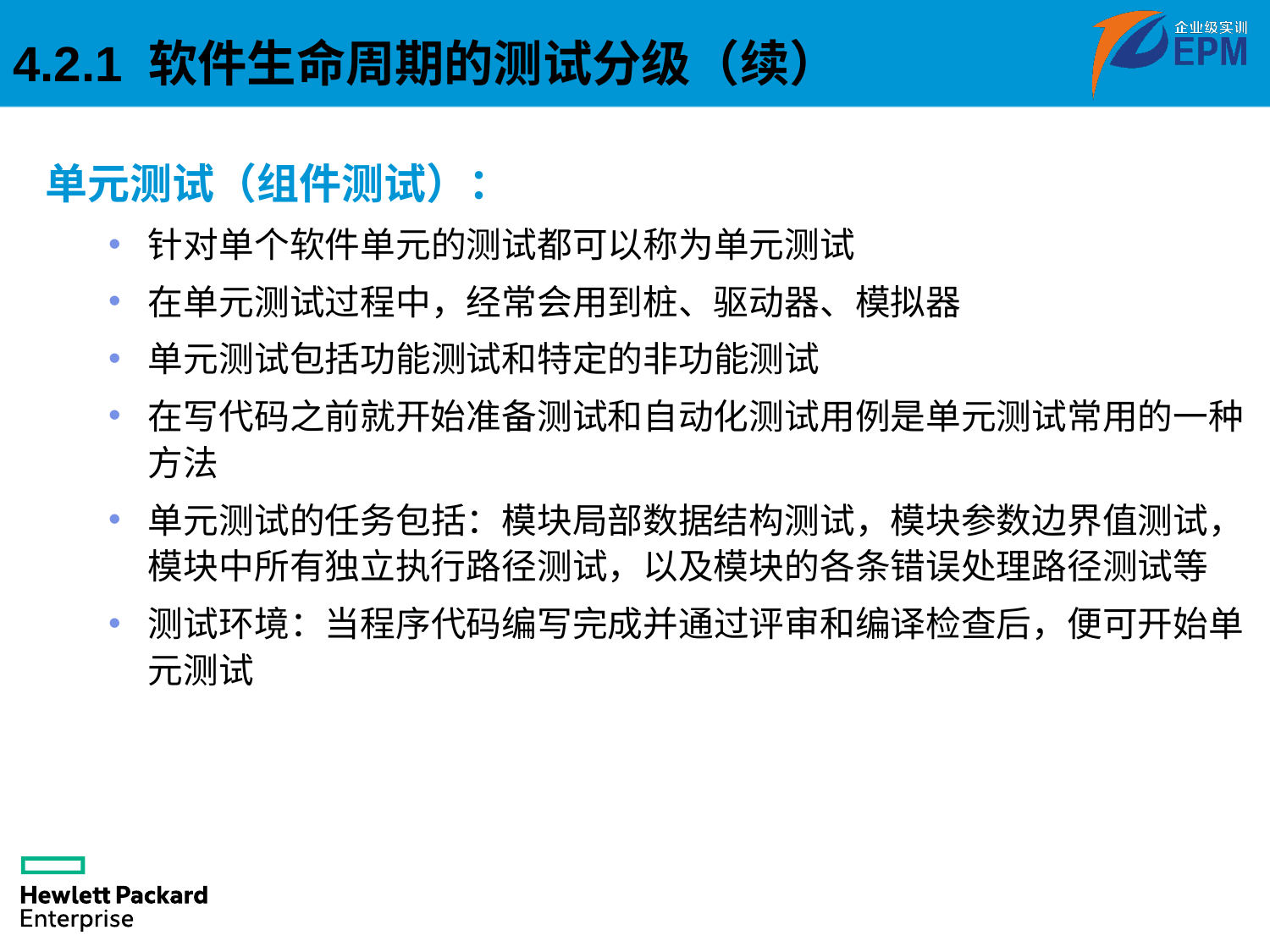

4.2.1 软件生命周期的测试分级（续）
单元测试（组件测试）：
针对单个软件单元的测试都可以称为单元测试
在单元测试过程中，经常会用到桩、驱动器、模拟器
单元测试包括功能测试和特定的非功能测试
在写代码之前就开始准备测试和自动化测试用例是单元测试常用的一种方法
单元测试的任务包括：模块局部数据结构测试，模块参数边界值测试，模块中所有独立执行路径测试，以及模块的各条错误处理路径测试等
测试环境：当程序代码编写完成并通过评审和编译检查后，便可开始单元测试